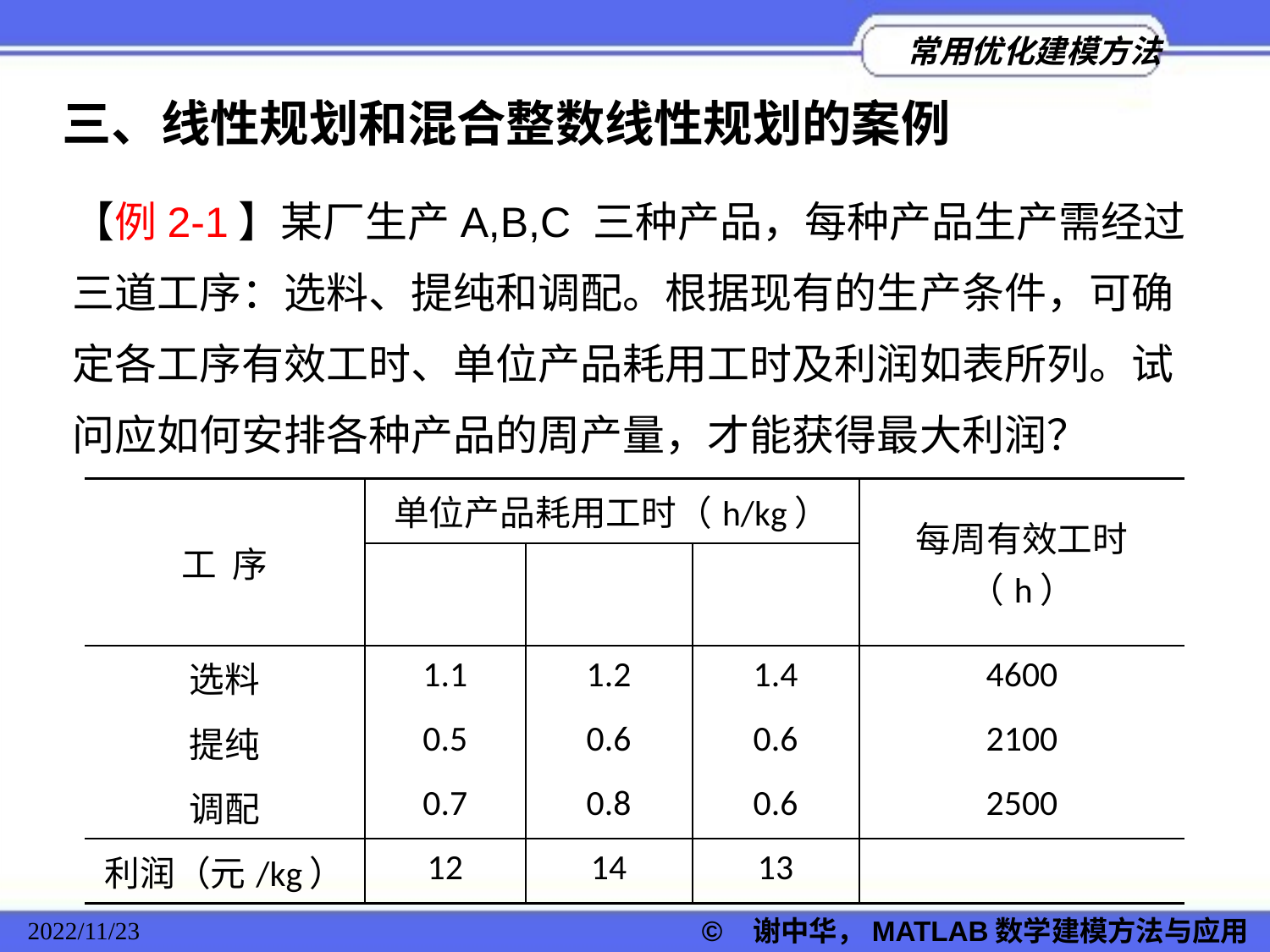

三、线性规划和混合整数线性规划的案例
【例2-1】某厂生产A,B,C 三种产品，每种产品生产需经过三道工序：选料、提纯和调配。根据现有的生产条件，可确定各工序有效工时、单位产品耗用工时及利润如表所列。试问应如何安排各种产品的周产量，才能获得最大利润？
| 工 序 | 单位产品耗用工时（h/kg） |  |  | 每周有效工时（h） |
| --- | --- | --- | --- | --- |
|  |  |  |  |  |
| 选料 | 1.1 | 1.2 | 1.4 | 4600 |
| 提纯 | 0.5 | 0.6 | 0.6 | 2100 |
| 调配 | 0.7 | 0.8 | 0.6 | 2500 |
| 利润（元/kg） | 12 | 14 | 13 |  |
2022/11/23
©   谢中华，MATLAB数学建模方法与应用